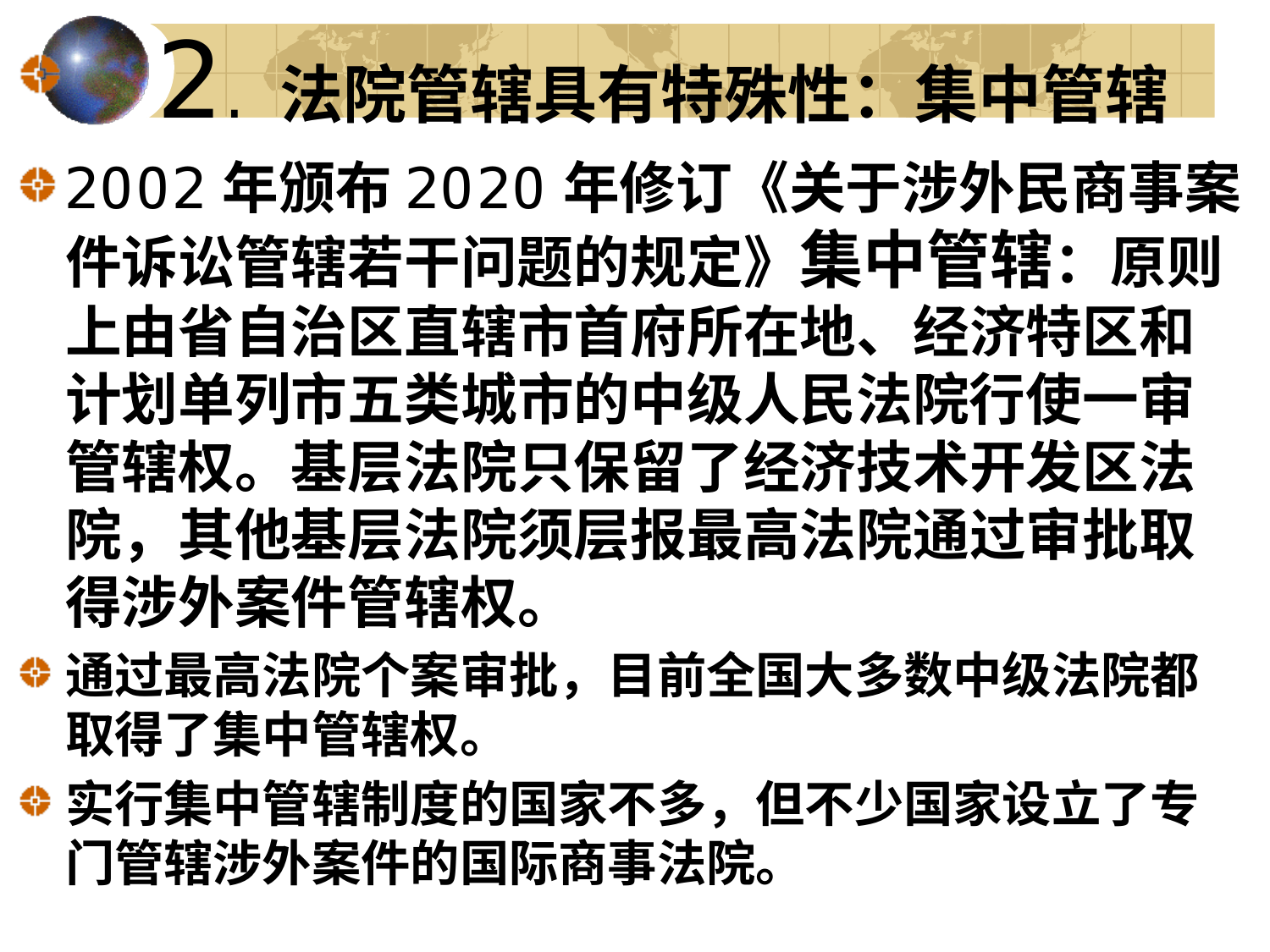

2. 法院管辖具有特殊性：集中管辖
2002年颁布2020年修订《关于涉外民商事案件诉讼管辖若干问题的规定》集中管辖：原则上由省自治区直辖市首府所在地、经济特区和计划单列市五类城市的中级人民法院行使一审管辖权。基层法院只保留了经济技术开发区法院，其他基层法院须层报最高法院通过审批取得涉外案件管辖权。
通过最高法院个案审批，目前全国大多数中级法院都取得了集中管辖权。
实行集中管辖制度的国家不多，但不少国家设立了专门管辖涉外案件的国际商事法院。